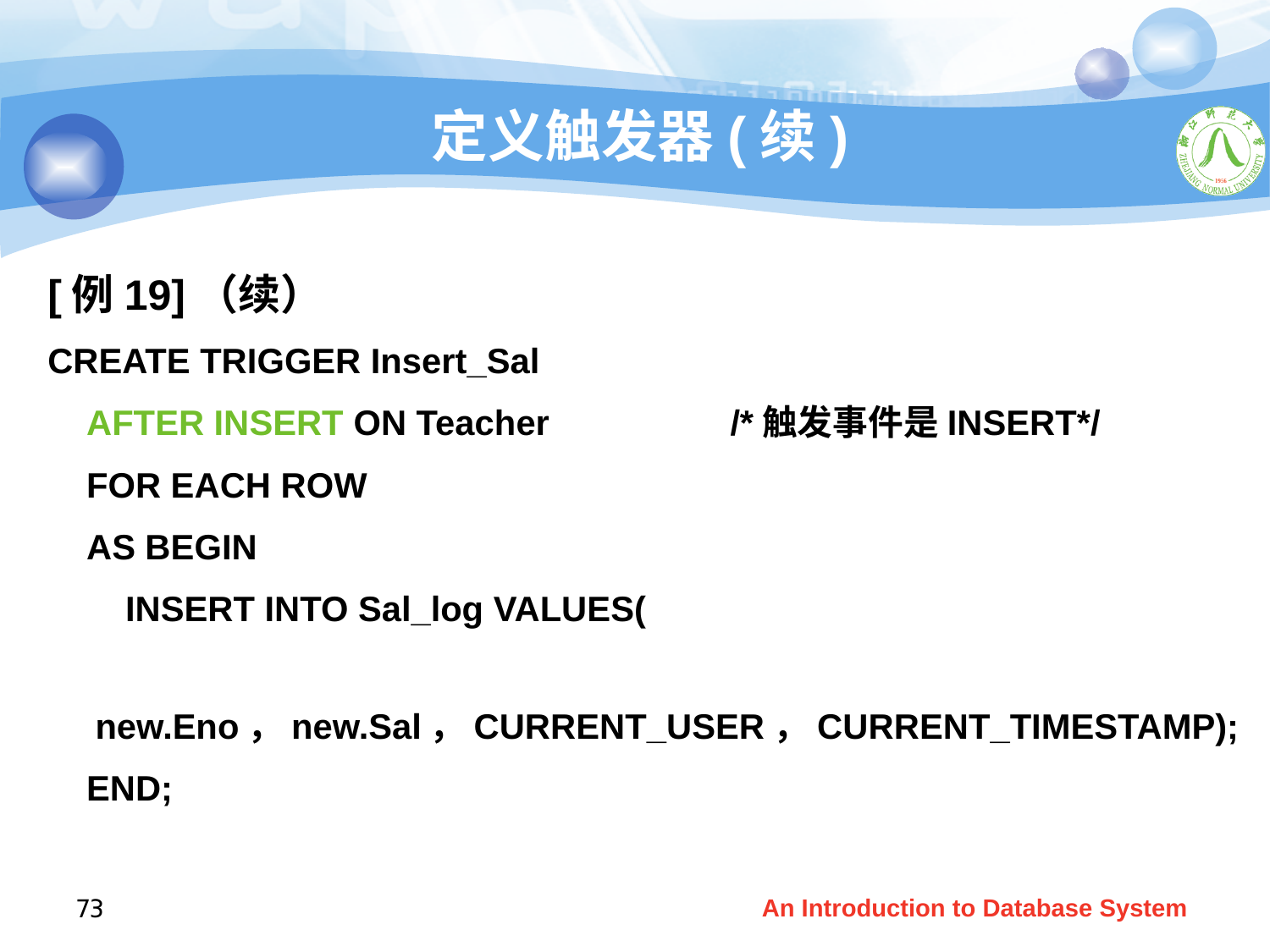

# 定义触发器(续)
[例19]（续）
CREATE TRIGGER Insert_Sal
    AFTER INSERT ON Teacher      	/*触发事件是INSERT*/
    FOR EACH ROW
    AS BEGIN
        INSERT INTO Sal_log VALUES(
           new.Eno，new.Sal，CURRENT_USER，CURRENT_TIMESTAMP);
    END;

73
An Introduction to Database System